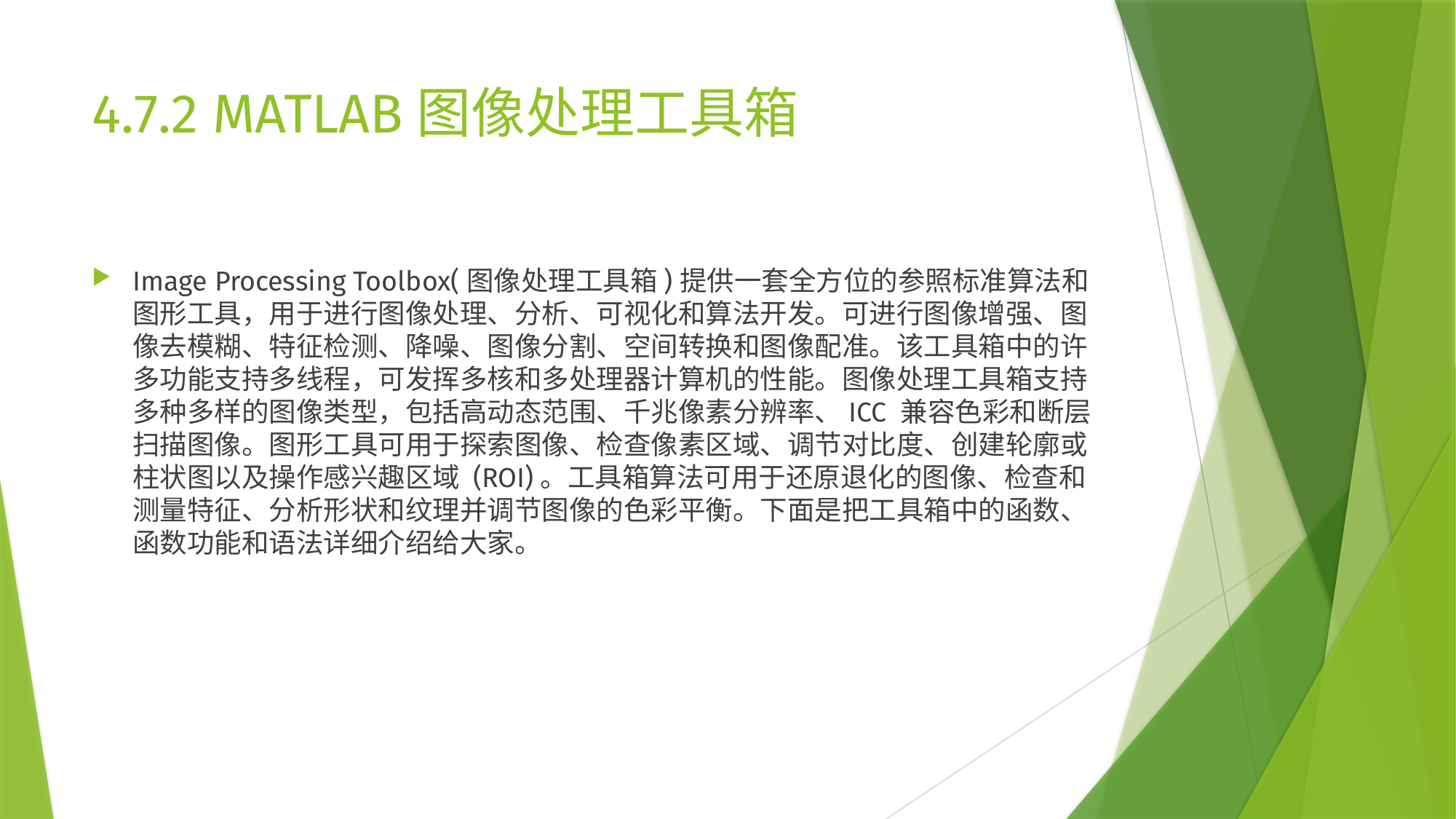

# 4.7.2 MATLAB图像处理工具箱
Image Processing Toolbox(图像处理工具箱)提供一套全方位的参照标准算法和图形工具，用于进行图像处理、分析、可视化和算法开发。可进行图像增强、图像去模糊、特征检测、降噪、图像分割、空间转换和图像配准。该工具箱中的许多功能支持多线程，可发挥多核和多处理器计算机的性能。图像处理工具箱支持多种多样的图像类型，包括高动态范围、千兆像素分辨率、ICC 兼容色彩和断层扫描图像。图形工具可用于探索图像、检查像素区域、调节对比度、创建轮廓或柱状图以及操作感兴趣区域 (ROI)。工具箱算法可用于还原退化的图像、检查和测量特征、分析形状和纹理并调节图像的色彩平衡。下面是把工具箱中的函数、函数功能和语法详细介绍给大家。